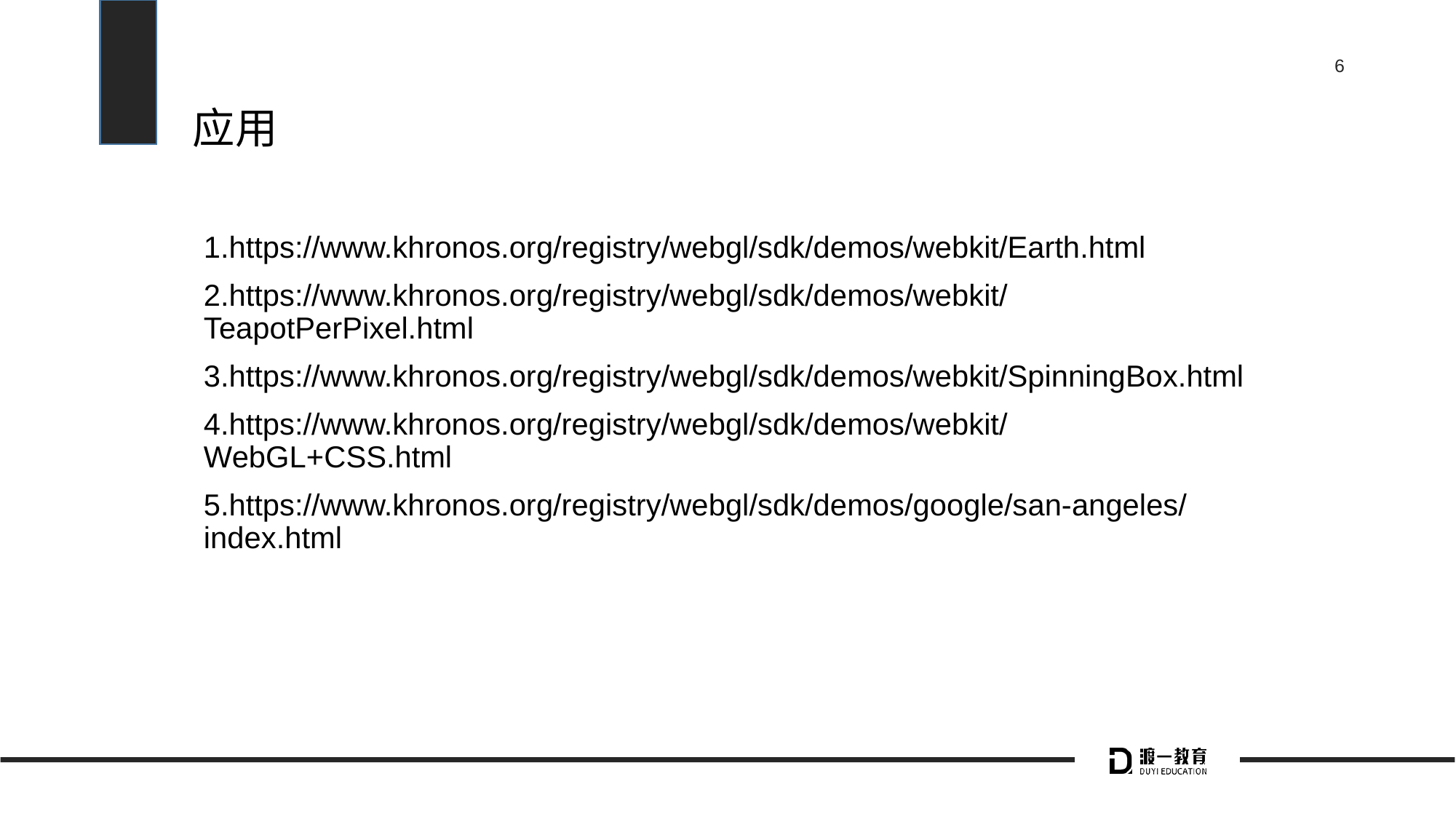

# 应用
1.https://www.khronos.org/registry/webgl/sdk/demos/webkit/Earth.html
2.https://www.khronos.org/registry/webgl/sdk/demos/webkit/TeapotPerPixel.html
3.https://www.khronos.org/registry/webgl/sdk/demos/webkit/SpinningBox.html
4.https://www.khronos.org/registry/webgl/sdk/demos/webkit/WebGL+CSS.html
5.https://www.khronos.org/registry/webgl/sdk/demos/google/san-angeles/index.html